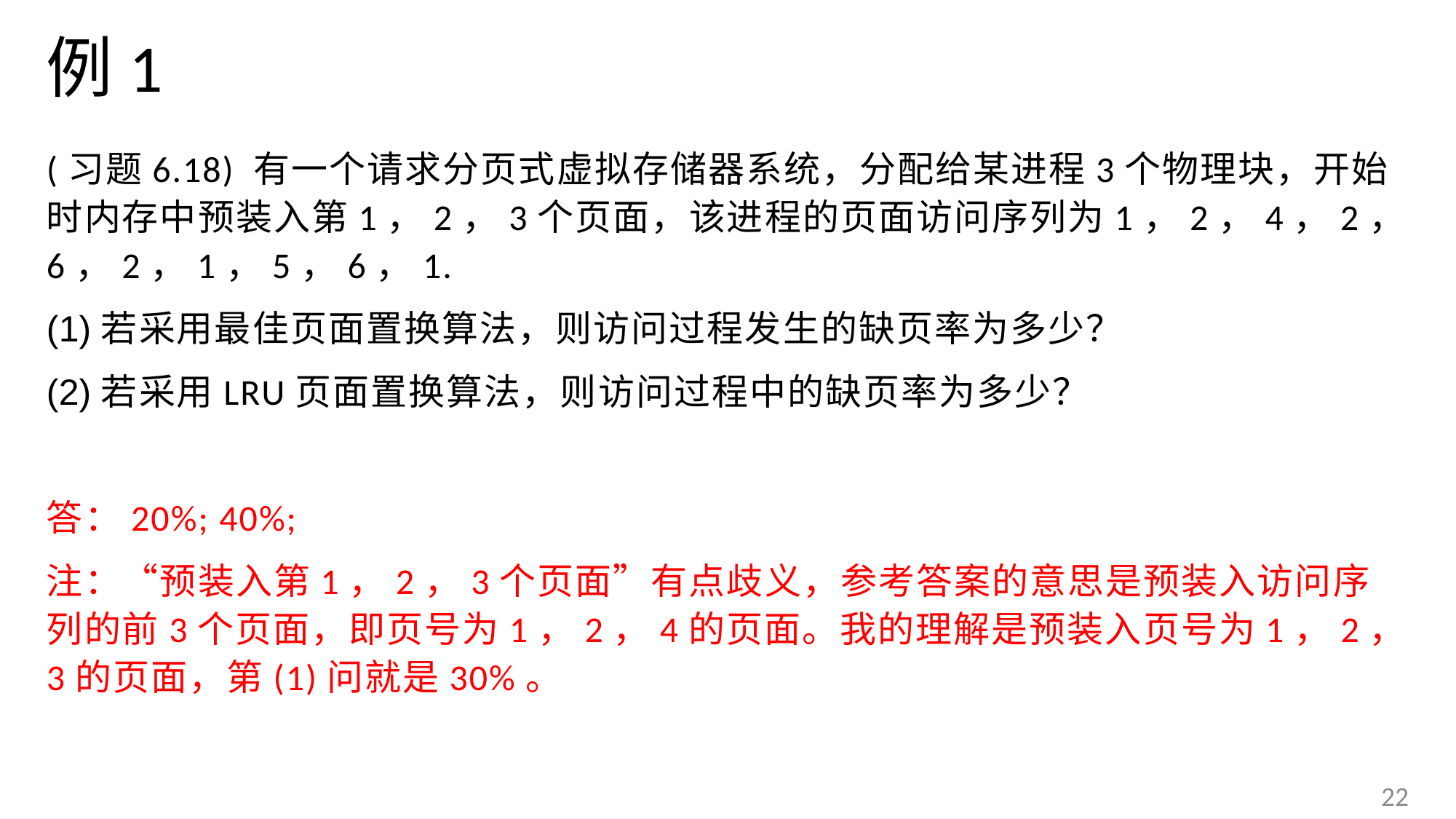

# 例1
(习题6.18) 有一个请求分页式虚拟存储器系统，分配给某进程3个物理块，开始时内存中预装入第1，2，3个页面，该进程的页面访问序列为1，2，4，2，6，2，1，5，6，1.
若采用最佳页面置换算法，则访问过程发生的缺页率为多少？
若采用LRU页面置换算法，则访问过程中的缺页率为多少？

答：20%; 40%;
注：“预装入第1，2，3个页面”有点歧义，参考答案的意思是预装入访问序列的前3个页面，即页号为1，2，4的页面。我的理解是预装入页号为1，2，3的页面，第(1)问就是30%。
22